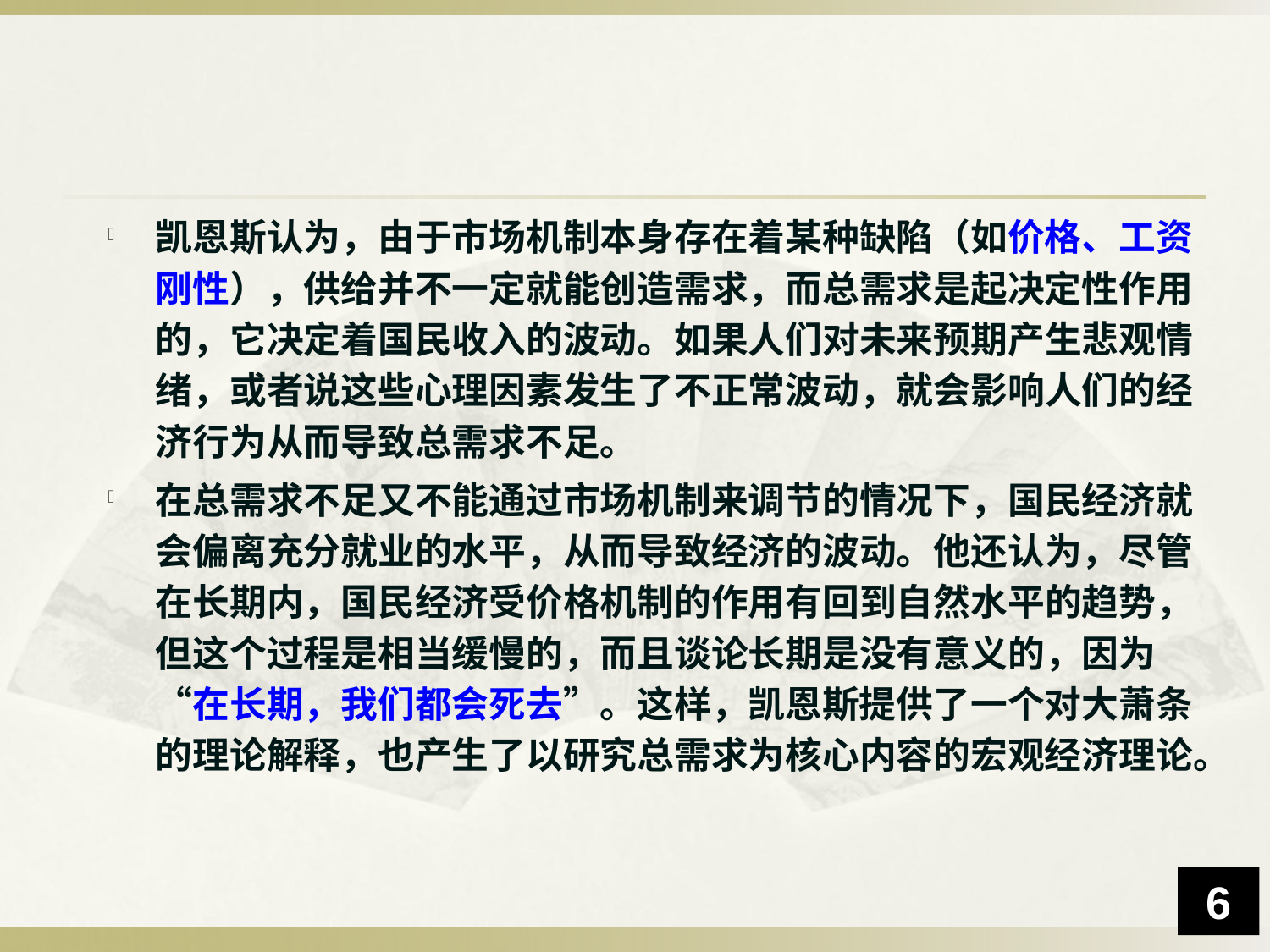

凯恩斯认为，由于市场机制本身存在着某种缺陷（如价格、工资刚性），供给并不一定就能创造需求，而总需求是起决定性作用的，它决定着国民收入的波动。如果人们对未来预期产生悲观情绪，或者说这些心理因素发生了不正常波动，就会影响人们的经济行为从而导致总需求不足。
在总需求不足又不能通过市场机制来调节的情况下，国民经济就会偏离充分就业的水平，从而导致经济的波动。他还认为，尽管在长期内，国民经济受价格机制的作用有回到自然水平的趋势，但这个过程是相当缓慢的，而且谈论长期是没有意义的，因为“在长期，我们都会死去”。这样，凯恩斯提供了一个对大萧条的理论解释，也产生了以研究总需求为核心内容的宏观经济理论。
6